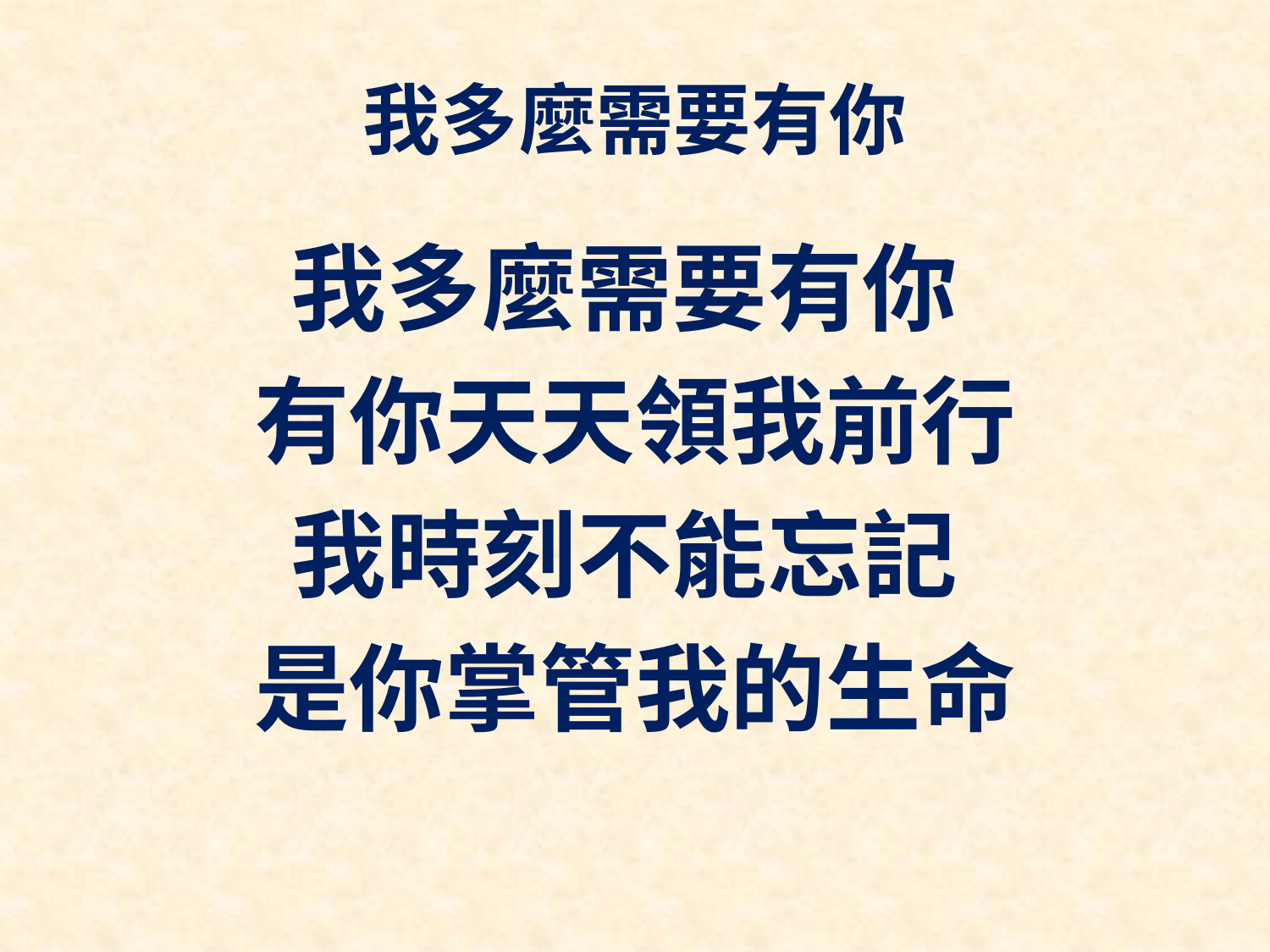

# 我多麼需要有你
我多麼需要有你
有你天天領我前行
我時刻不能忘記
是你掌管我的生命